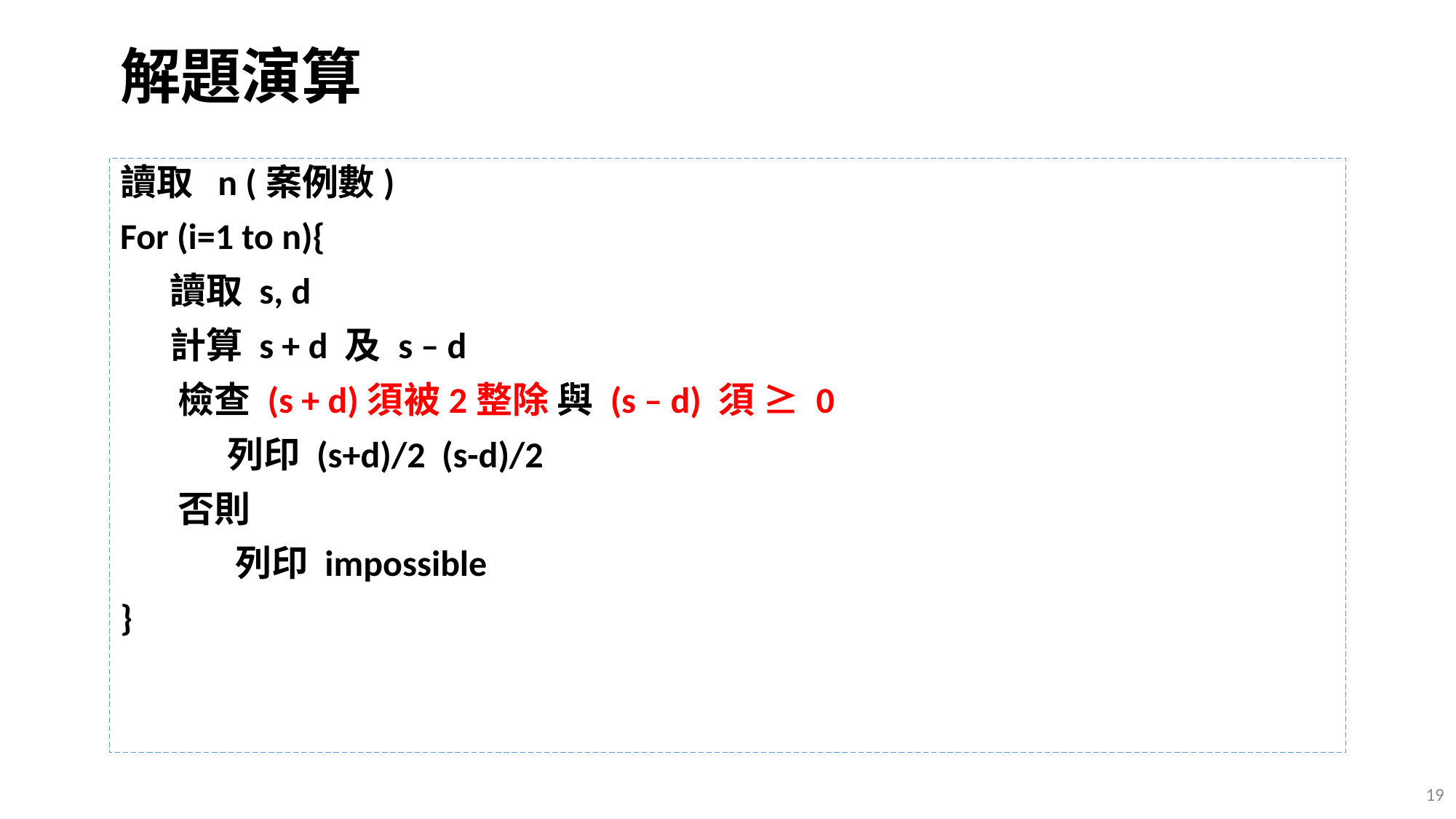

# 解題演算
讀取  n (案例數)
For (i=1 to n){
     讀取 s, d
     計算 s + d 及 s – d
      檢查 (s + d)須被2整除 與 (s – d) 須 ≥ 0
            列印 (s+d)/2  (s-d)/2
      否則
             列印 impossible
}

19